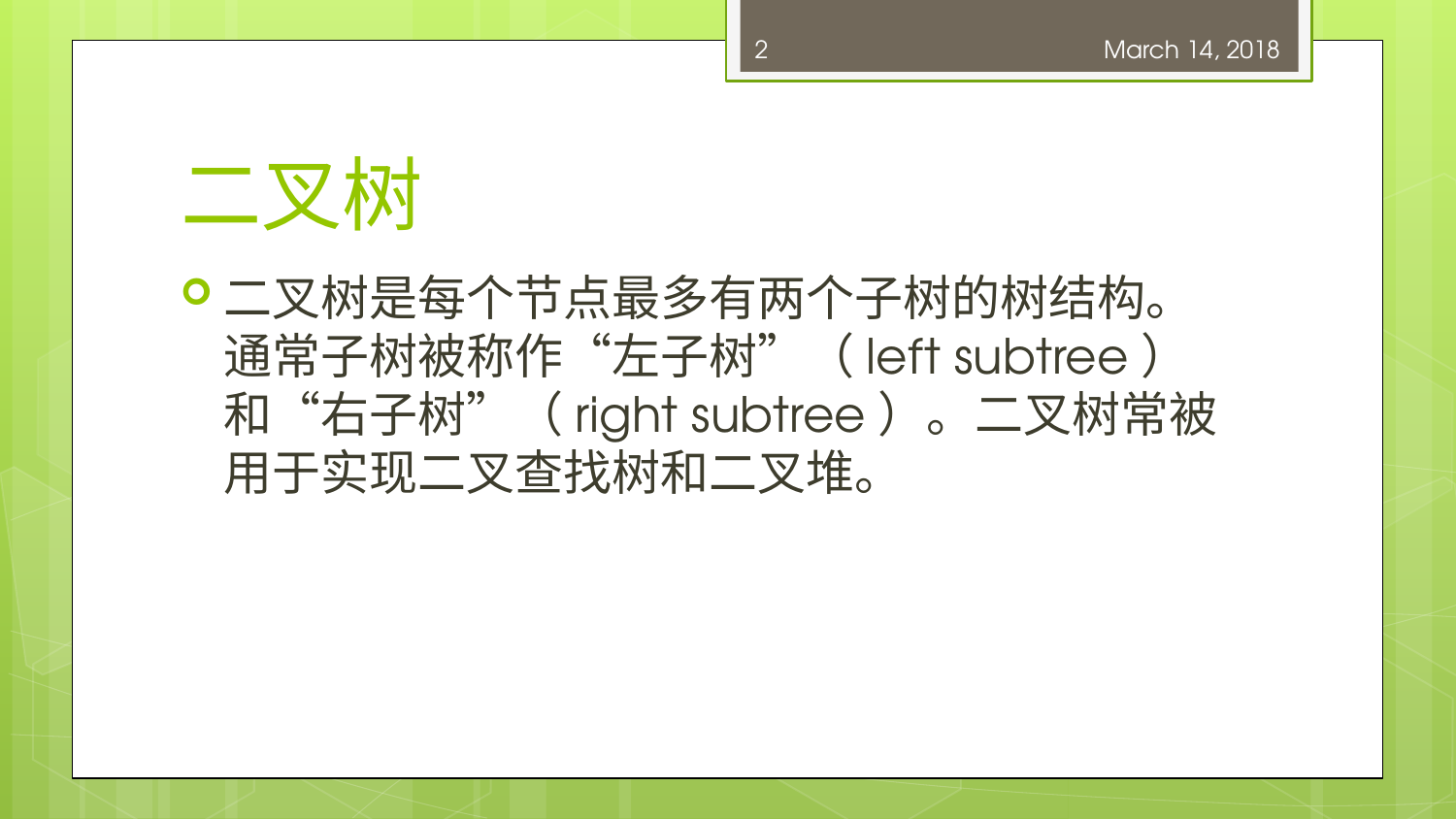

2
March 14, 2018
# 二叉树
二叉树是每个节点最多有两个子树的树结构。通常子树被称作“左子树”（left subtree）和“右子树”（right subtree）。二叉树常被用于实现二叉查找树和二叉堆。